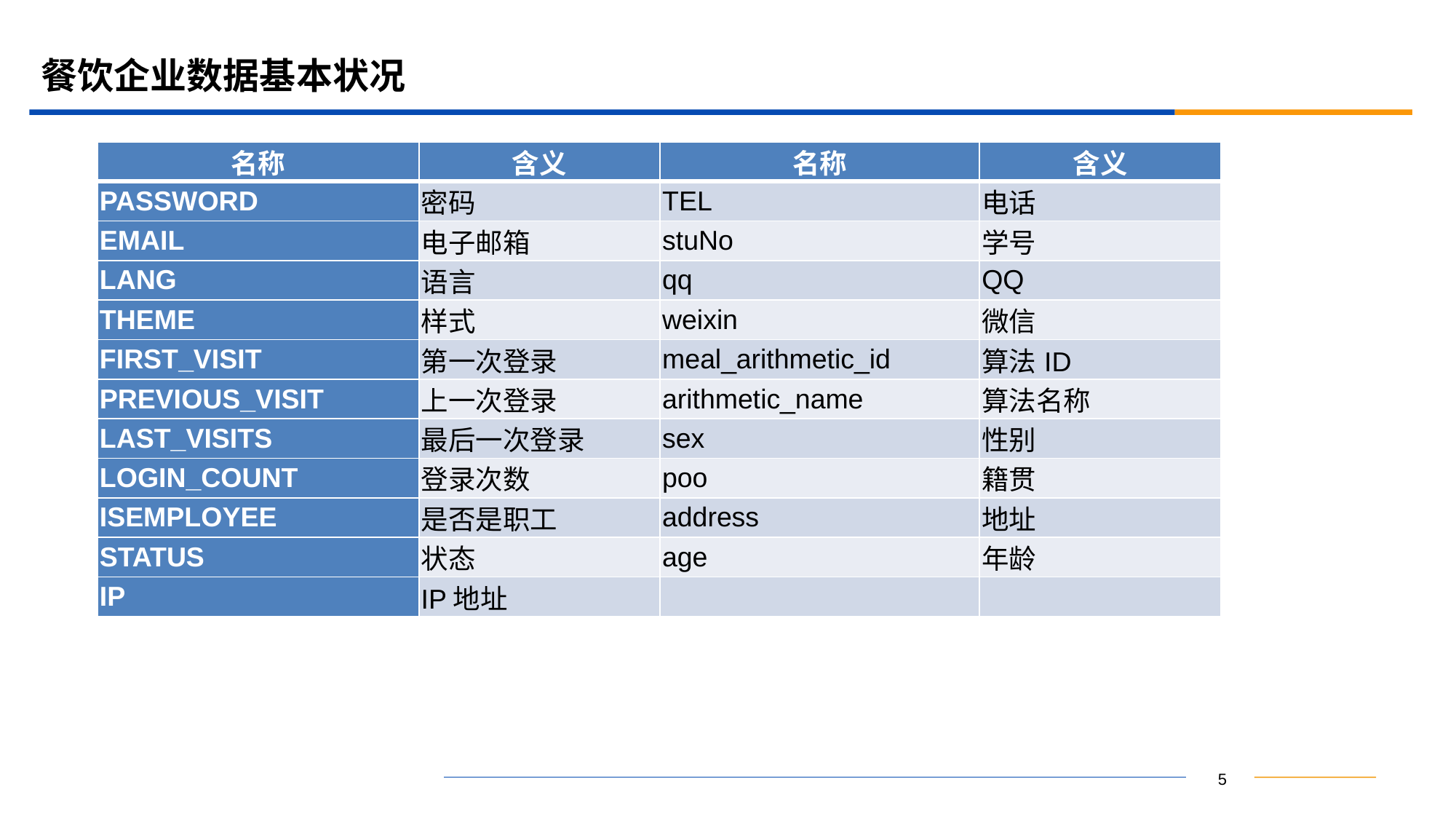

# 餐饮企业数据基本状况
| 名称 | 含义 | 名称 | 含义 |
| --- | --- | --- | --- |
| PASSWORD | 密码 | TEL | 电话 |
| EMAIL | 电子邮箱 | stuNo | 学号 |
| LANG | 语言 | qq | QQ |
| THEME | 样式 | weixin | 微信 |
| FIRST\_VISIT | 第一次登录 | meal\_arithmetic\_id | 算法ID |
| PREVIOUS\_VISIT | 上一次登录 | arithmetic\_name | 算法名称 |
| LAST\_VISITS | 最后一次登录 | sex | 性别 |
| LOGIN\_COUNT | 登录次数 | poo | 籍贯 |
| ISEMPLOYEE | 是否是职工 | address | 地址 |
| STATUS | 状态 | age | 年龄 |
| IP | IP地址 |  |  |